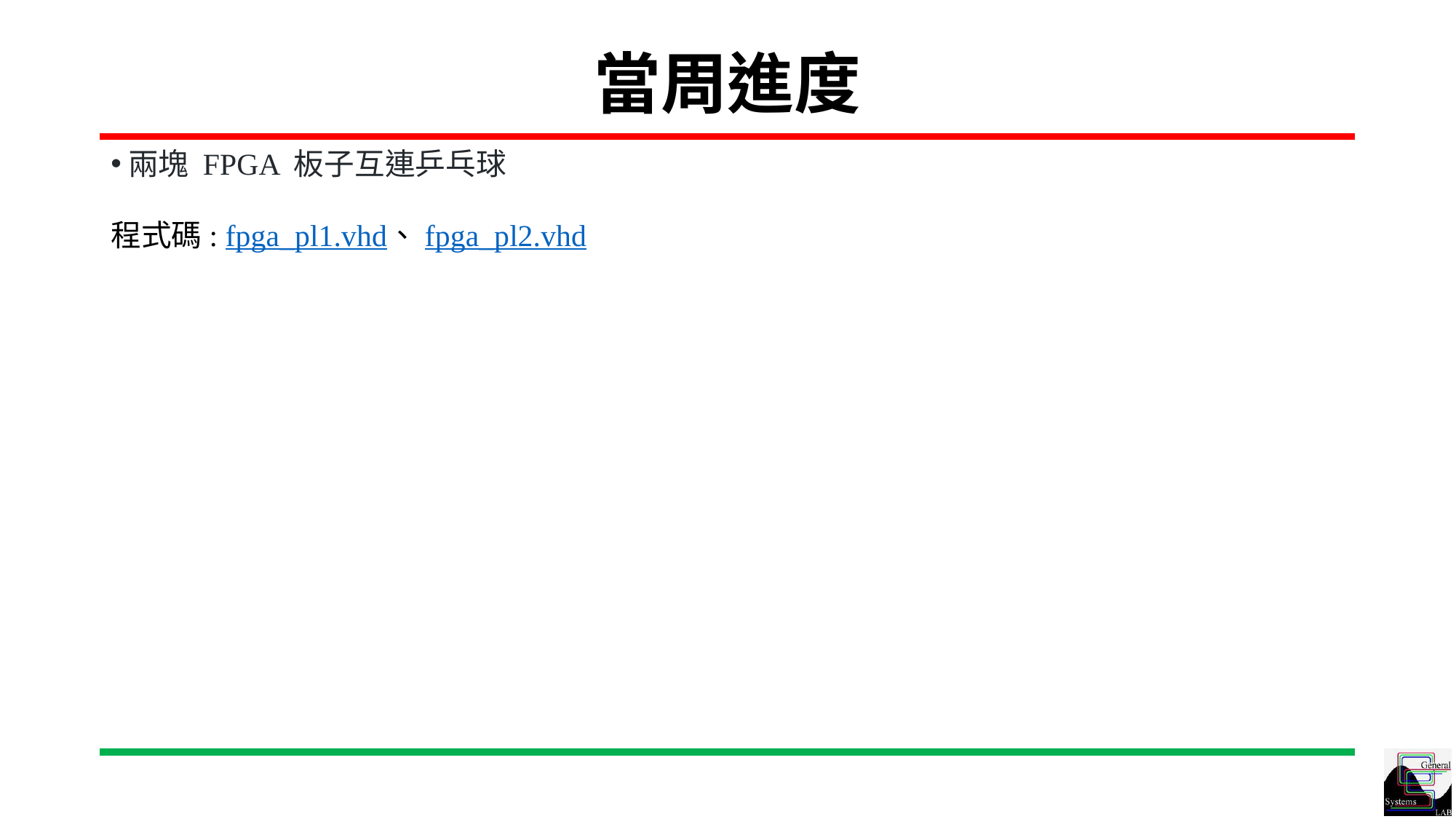

# 當周進度
兩塊 FPGA 板子互連乒乓球

程式碼: fpga_pl1.vhd、fpga_pl2.vhd